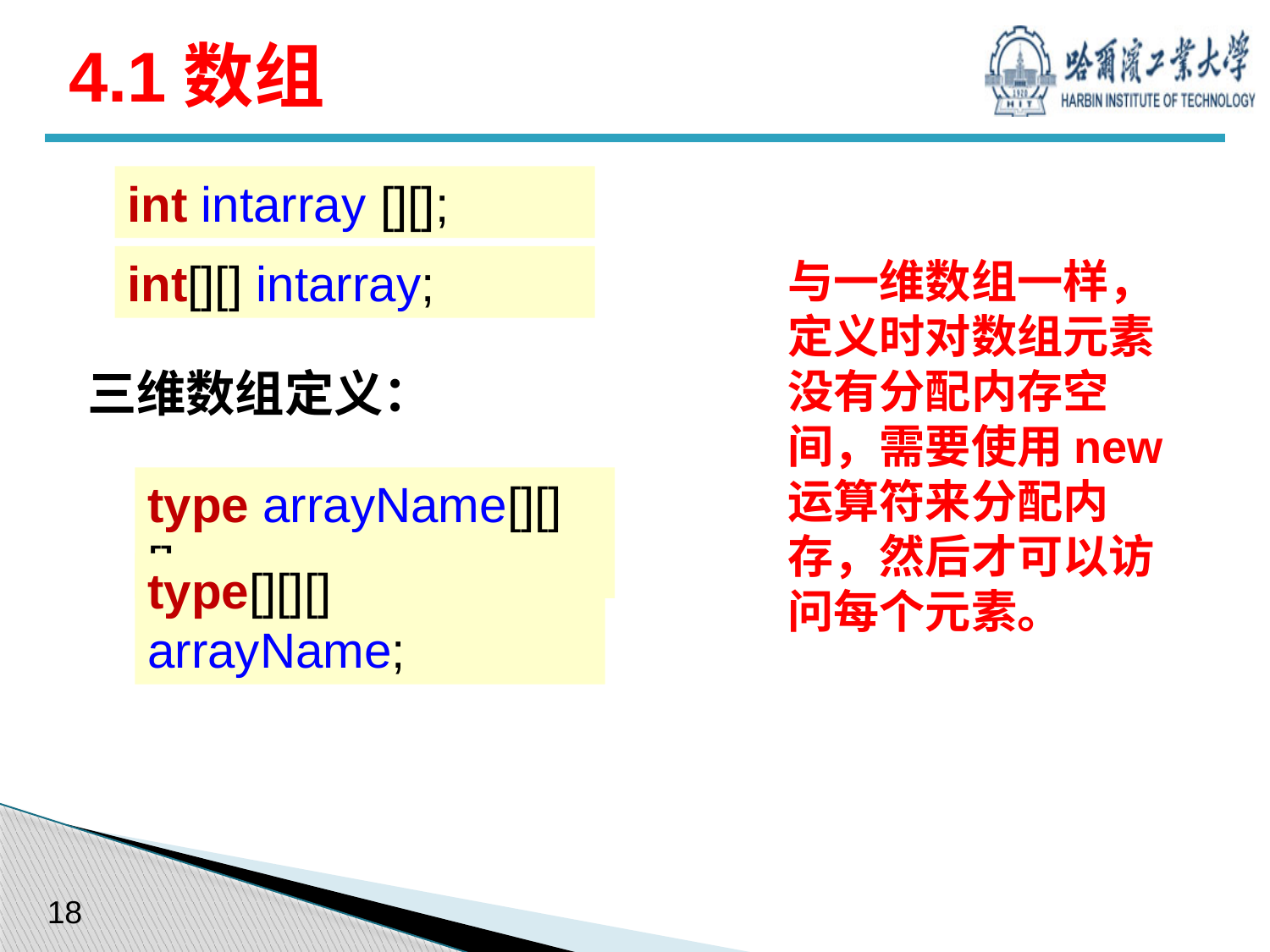

# 4.1数组
int intarray [][];
int[][] intarray;
与一维数组一样，定义时对数组元素没有分配内存空间，需要使用new运算符来分配内存，然后才可以访问每个元素。
三维数组定义：
type arrayName[][][];
type[][][] arrayName;